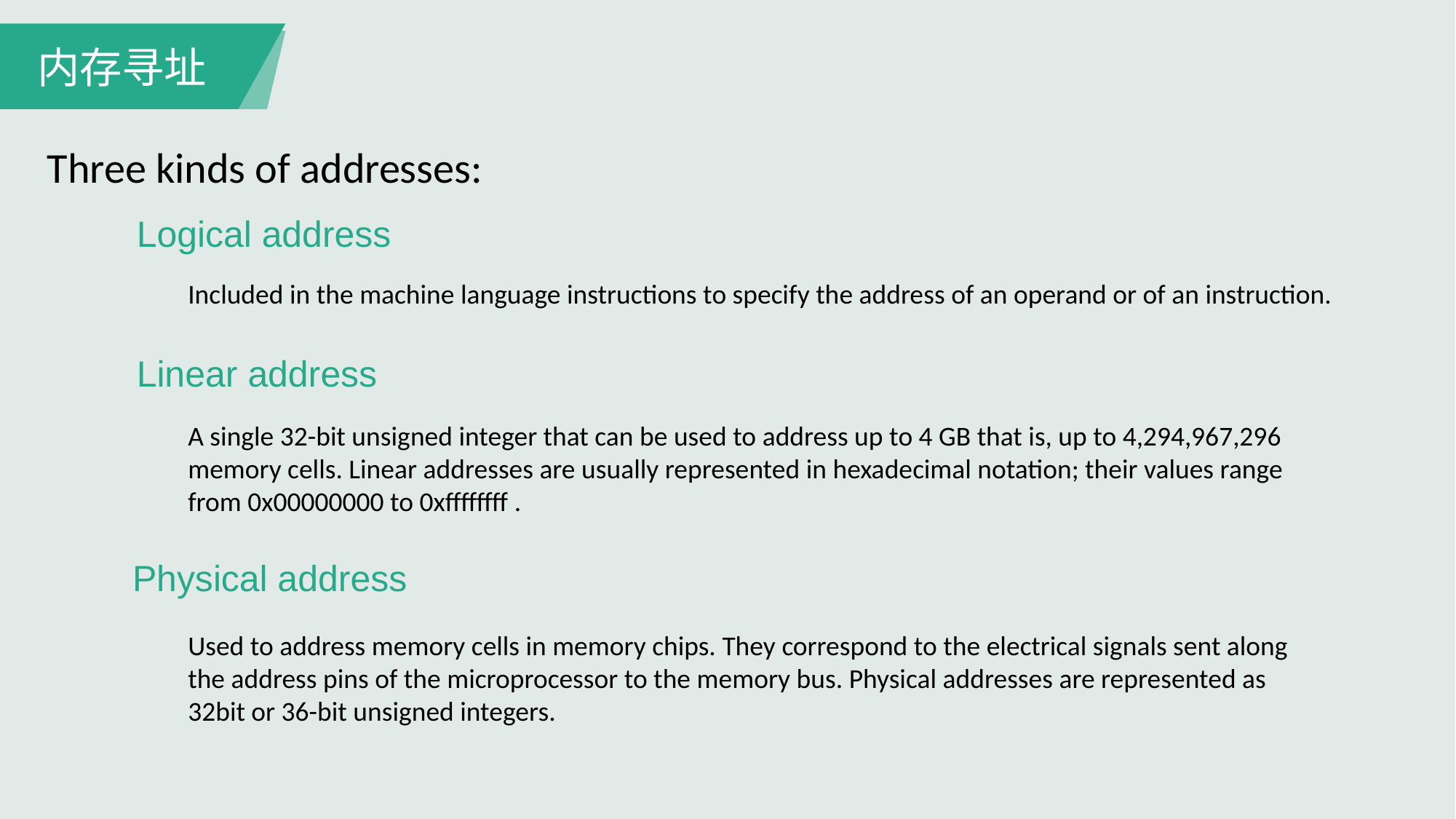

内存寻址
Three kinds of addresses:
Logical address
Included in the machine language instructions to specify the address of an operand or of an instruction.
Linear address
A single 32-bit unsigned integer that can be used to address up to 4 GB that is, up to 4,294,967,296 memory cells. Linear addresses are usually represented in hexadecimal notation; their values range from 0x00000000 to 0xffffffff .
Physical address
Used to address memory cells in memory chips. They correspond to the electrical signals sent along the address pins of the microprocessor to the memory bus. Physical addresses are represented as 32bit or 36-bit unsigned integers.